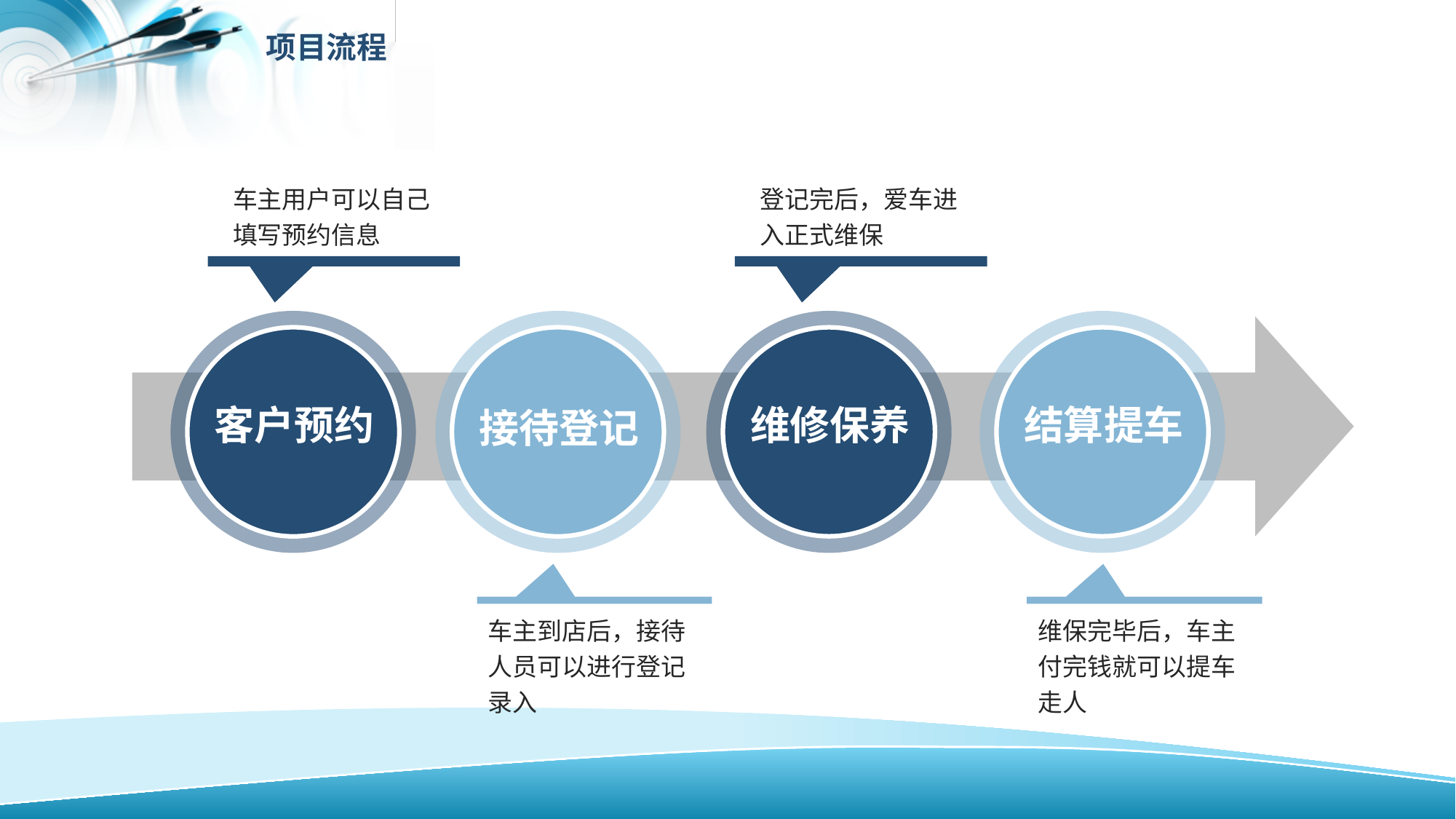

延迟符
项目流程
车主用户可以自己填写预约信息
登记完后，爱车进入正式维保

客户预约

接待登记

维修保养

结算提车

车主到店后，接待人员可以进行登记录入
维保完毕后，车主付完钱就可以提车走人